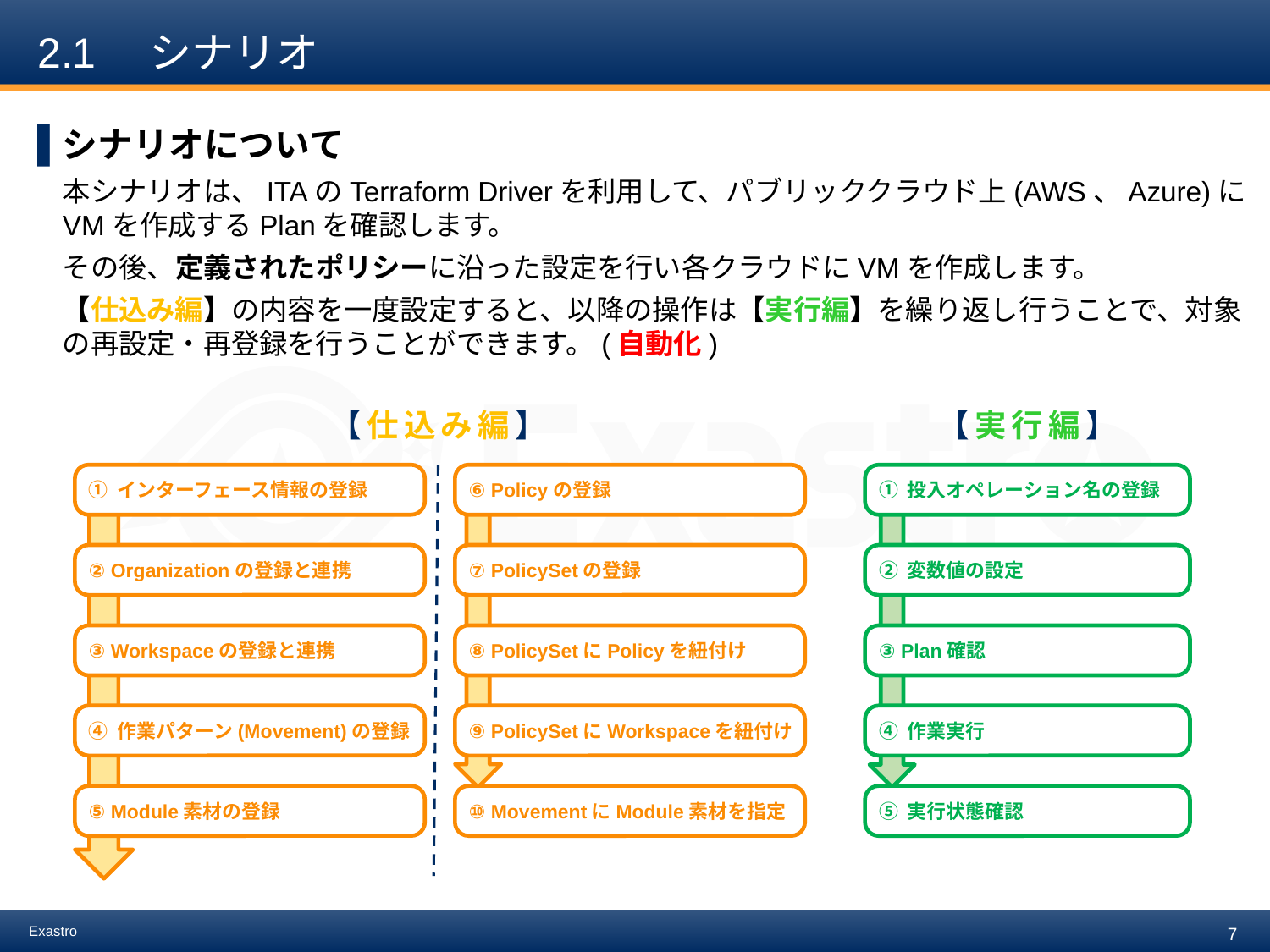

# 2.1　シナリオ
シナリオについて
本シナリオは、ITAのTerraform Driverを利用して、パブリッククラウド上(AWS、Azure)にVMを作成するPlanを確認します。
その後、定義されたポリシーに沿った設定を行い各クラウドにVMを作成します。
【仕込み編】の内容を一度設定すると、以降の操作は【実行編】を繰り返し行うことで、対象の再設定・再登録を行うことができます。(自動化)

【仕込み編】
【実行編】
① インターフェース情報の登録
⑥ Policyの登録
① 投入オペレーション名の登録

② Organizationの登録と連携
⑦ PolicySetの登録
② 変数値の設定
③ Workspaceの登録と連携
⑧ PolicySetにPolicyを紐付け
③ Plan確認
④ 作業パターン(Movement)の登録
⑨ PolicySetにWorkspaceを紐付け
④ 作業実行
⑤ Module素材の登録
⑩ MovementにModule素材を指定
⑤ 実行状態確認